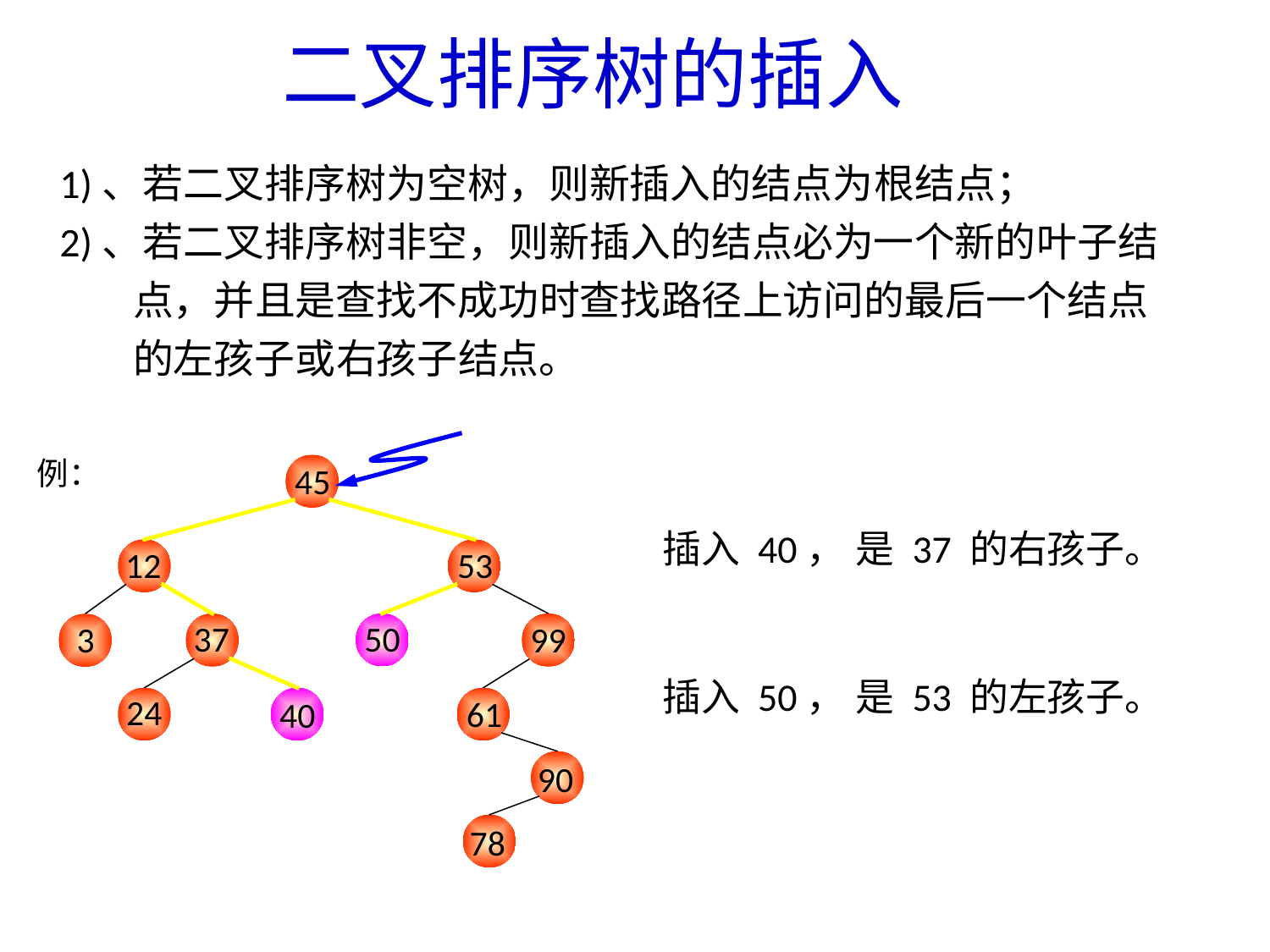

二叉排序树的插入
    1)、若二叉排序树为空树，则新插入的结点为根结点；
    2)、若二叉排序树非空，则新插入的结点必为一个新的叶子结
           点，并且是查找不成功时查找路径上访问的最后一个结点
           的左孩子或右孩子结点。

例：
45

12
53

37
99
3

24
61

90

78

插入 40，
是 37 的右孩子。
50

插入 50，
是 53 的左孩子。
40